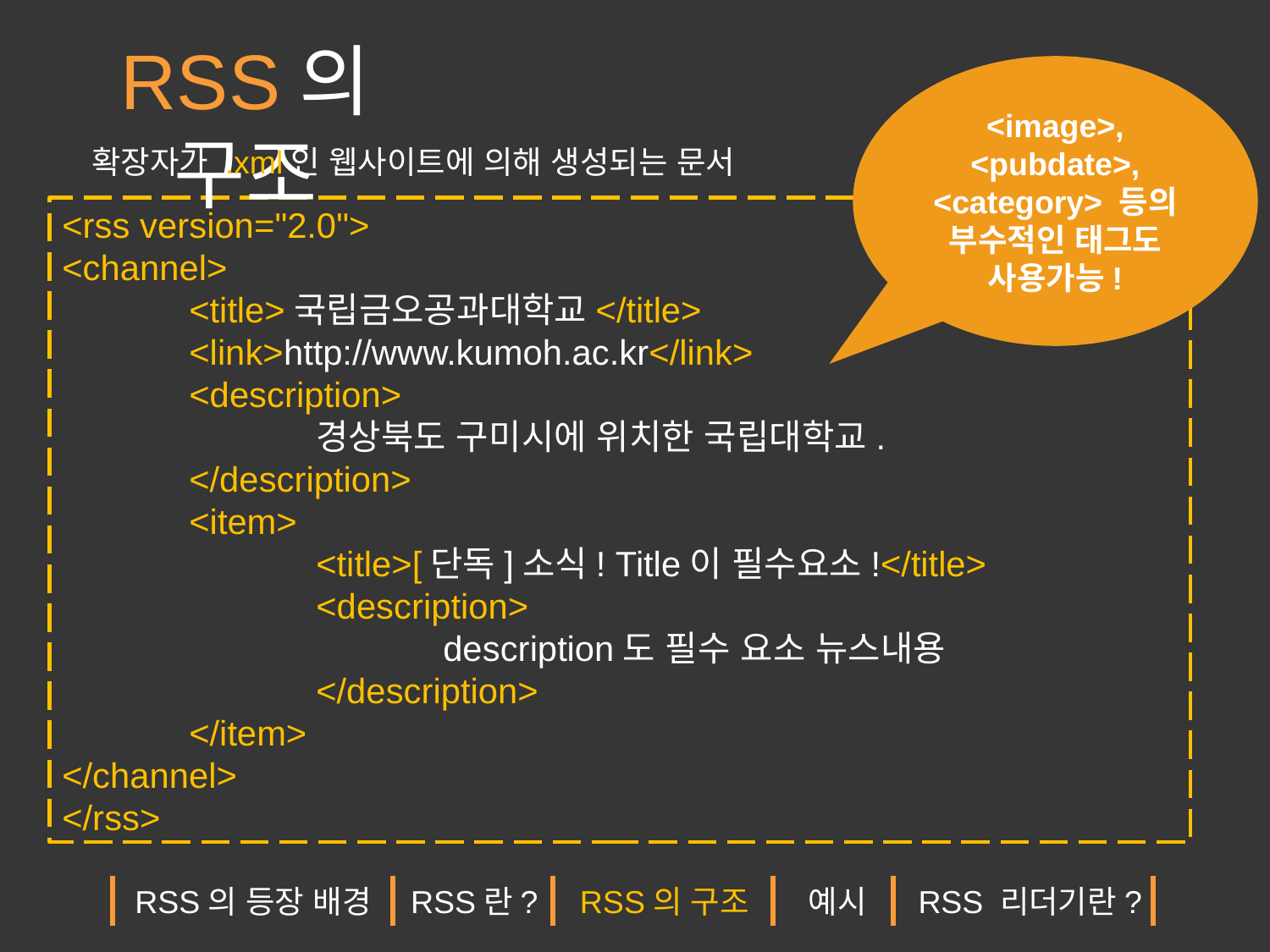

RSS의 구조
<image>, <pubdate>, <category> 등의 부수적인 태그도 사용가능!
확장자가 .xml인 웹사이트에 의해 생성되는 문서
<rss version="2.0">
<channel>
	<title>국립금오공과대학교</title>
	<link>http://www.kumoh.ac.kr</link>
	<description>
		경상북도 구미시에 위치한 국립대학교.
	</description>
	<item>
		<title>[단독]소식! Title이 필수요소!</title>
		<description>
			description도 필수 요소 뉴스내용
		</description>
	</item>
</channel>
</rss>
RSS의 등장 배경
RSS란?
RSS의 구조
예시
RSS 리더기란?